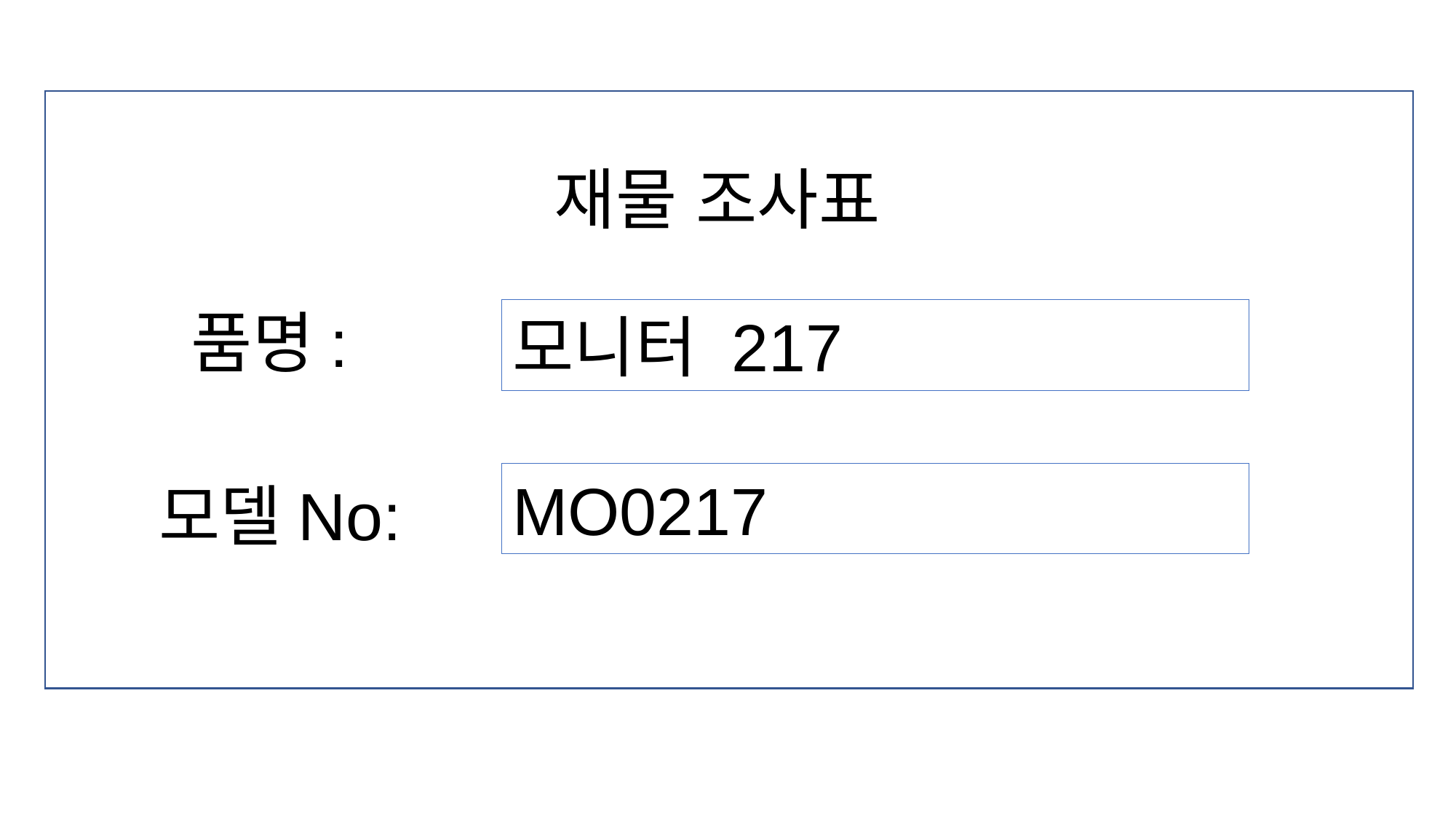

재물 조사표
품명:
모니터 217
MO0217
모델No: